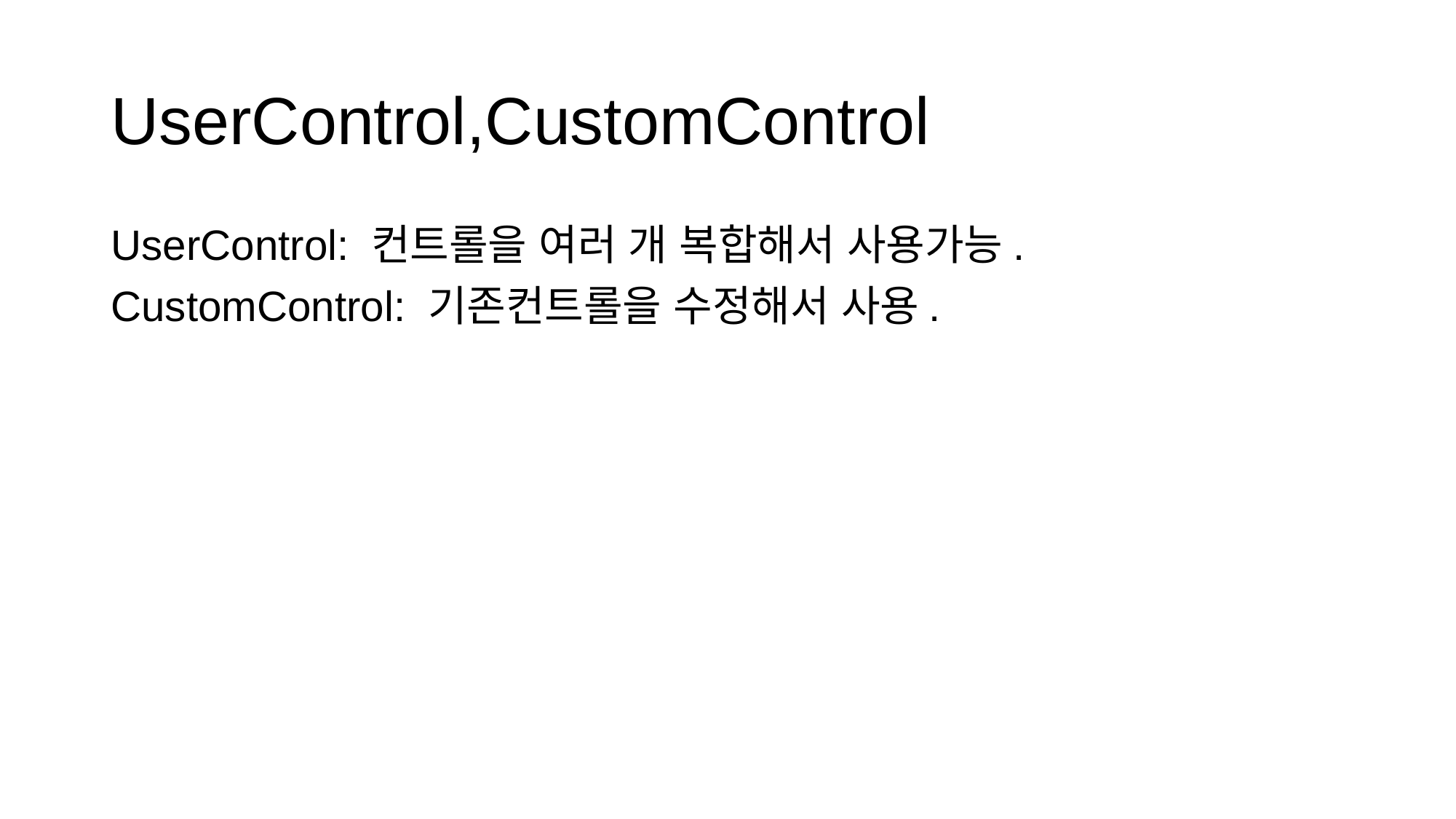

# UserControl,CustomControl
UserControl: 컨트롤을 여러 개 복합해서 사용가능.
CustomControl: 기존컨트롤을 수정해서 사용.